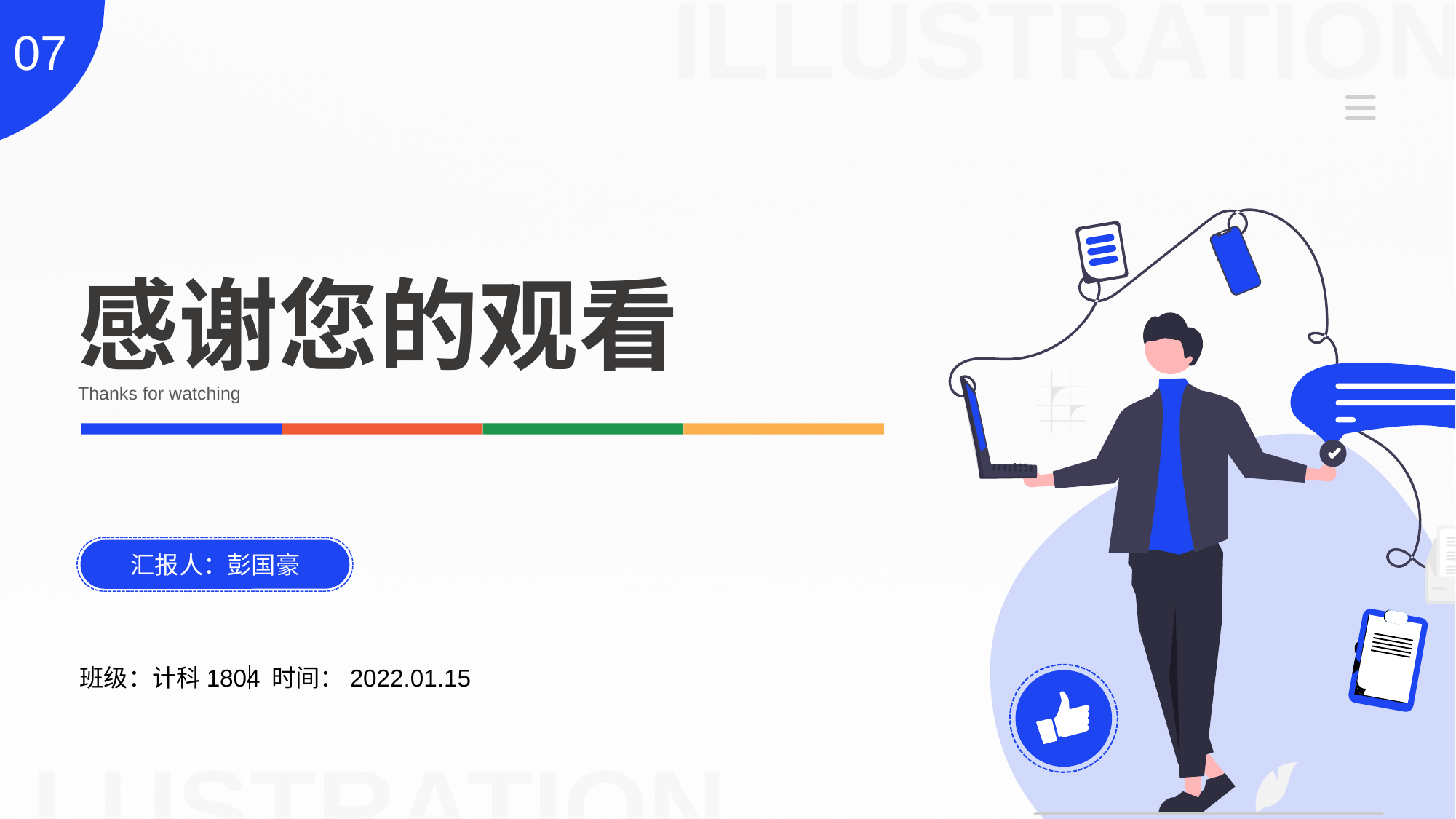

ILLUSTRATION
07
感谢您的观看
Thanks for watching

汇报人：彭国豪
班级：计科1804
时间：2022.01.15
ILLUSTRATION